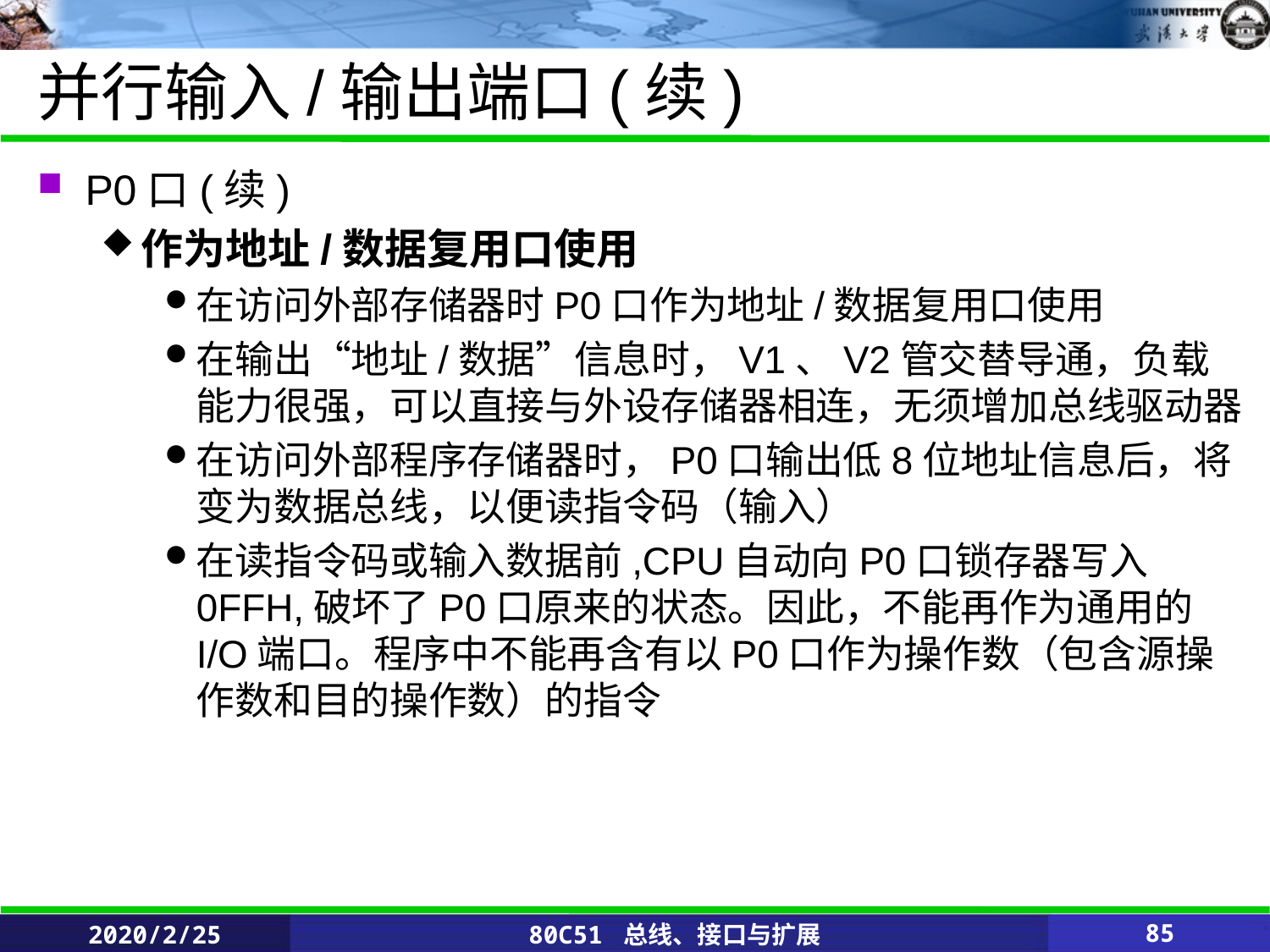

# 并行输入/输出端口(续)
P0口(续)
作为地址/数据复用口使用
在访问外部存储器时P0口作为地址/数据复用口使用
在输出“地址/数据”信息时，V1、V2管交替导通，负载能力很强，可以直接与外设存储器相连，无须增加总线驱动器
在访问外部程序存储器时，P0口输出低8位地址信息后，将变为数据总线，以便读指令码（输入）
在读指令码或输入数据前,CPU自动向P0口锁存器写入0FFH,破坏了P0口原来的状态。因此，不能再作为通用的I/O端口。程序中不能再含有以P0口作为操作数（包含源操作数和目的操作数）的指令
2020/2/25
80C51 总线、接口与扩展
85